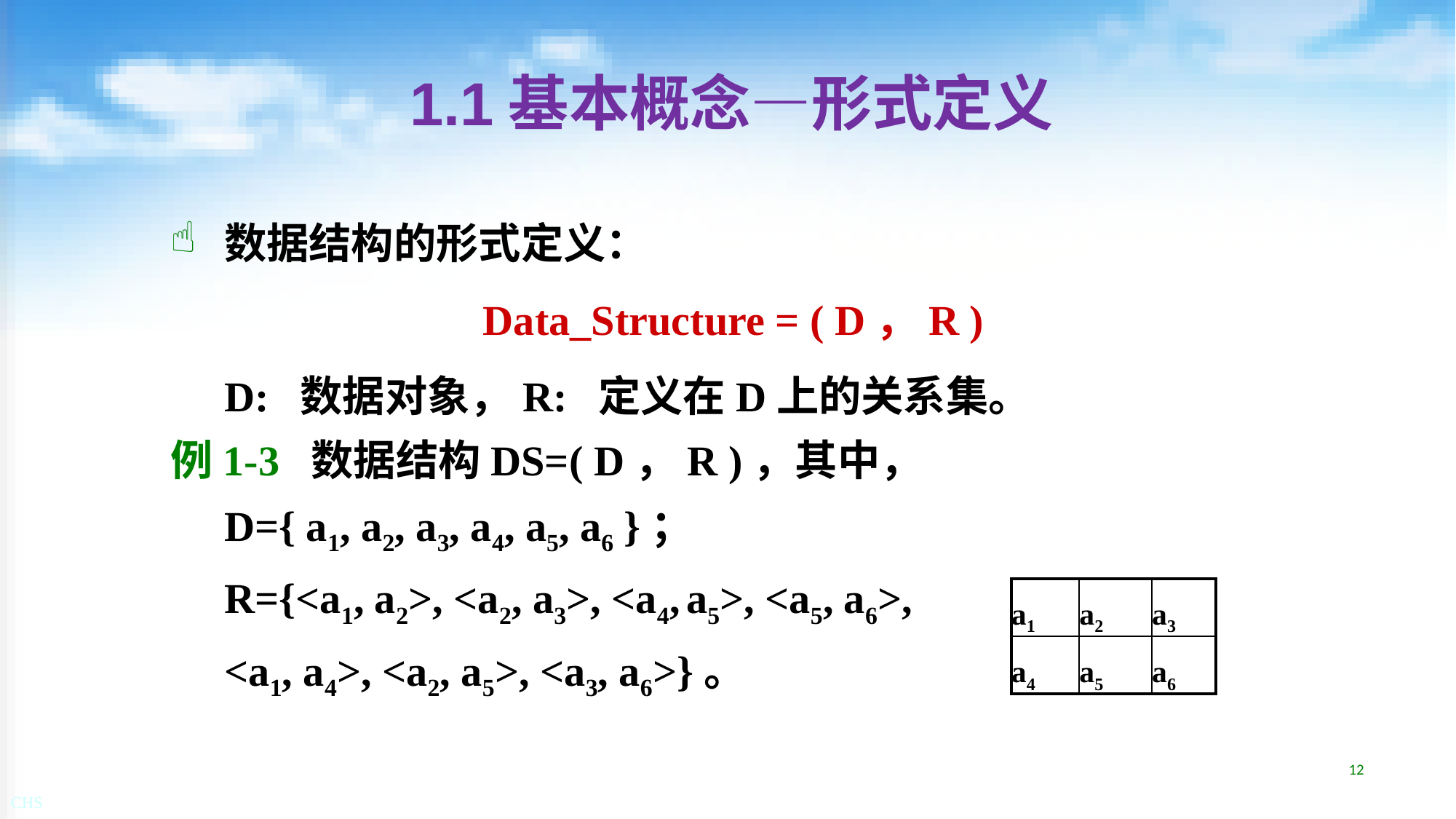

# 1.1基本概念—形式定义
数据结构的形式定义：
Data_Structure = ( D，R )
	D:  数据对象，R:  定义在D上的关系集。
例1-3  数据结构DS=( D，R )，其中，
	D={ a1, a2, a3, a4, a5, a6 }；
	R={<a1, a2>, <a2, a3>, <a4, a5>, <a5, a6>,
	<a1, a4>, <a2, a5>, <a3, a6>}。
| a1 | a2 | a3 |
| --- | --- | --- |
| a4 | a5 | a6 |
12